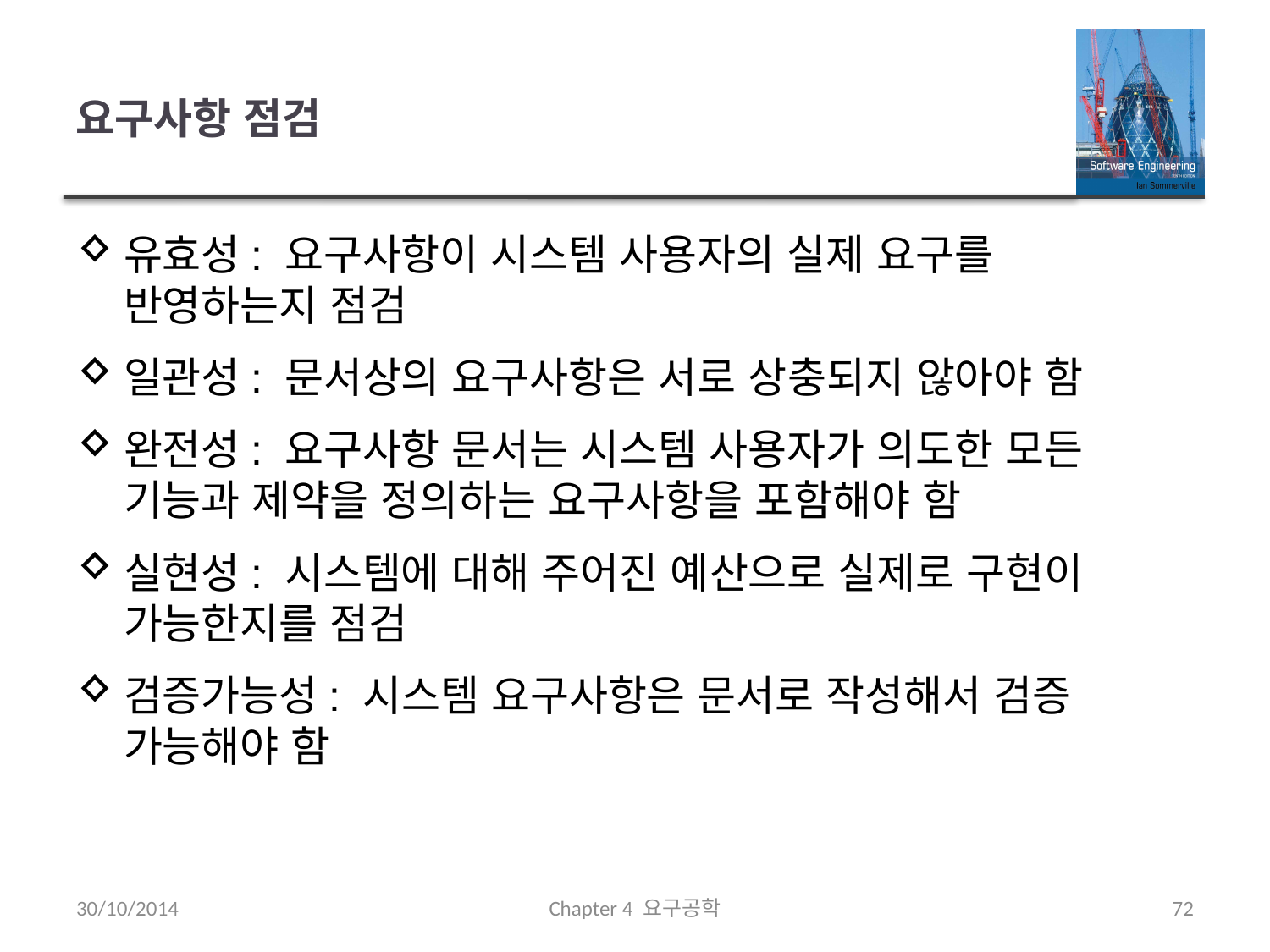

# 요구사항 점검
유효성: 요구사항이 시스템 사용자의 실제 요구를 반영하는지 점검
일관성: 문서상의 요구사항은 서로 상충되지 않아야 함
완전성: 요구사항 문서는 시스템 사용자가 의도한 모든 기능과 제약을 정의하는 요구사항을 포함해야 함
실현성: 시스템에 대해 주어진 예산으로 실제로 구현이 가능한지를 점검
검증가능성: 시스템 요구사항은 문서로 작성해서 검증 가능해야 함
30/10/2014
Chapter 4 요구공학
72